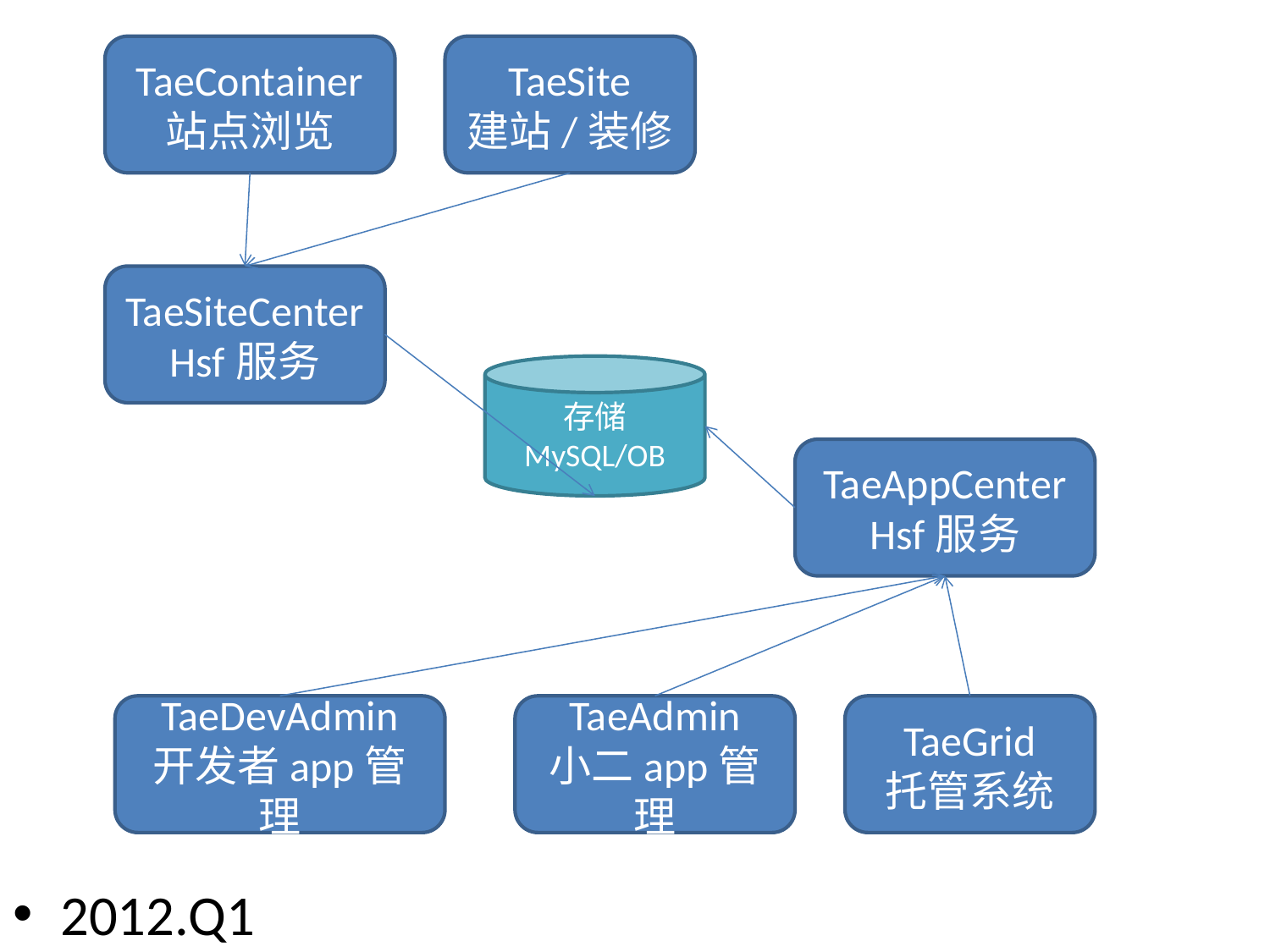

TaeContainer
站点浏览
TaeSite
建站/装修
TaeSiteCenter
Hsf服务

存储
MySQL/OB

TaeAppCenter
Hsf服务
TaeDevAdmin
开发者app管理
TaeAdmin
小二app管理
TaeGrid
托管系统
2012.Q1